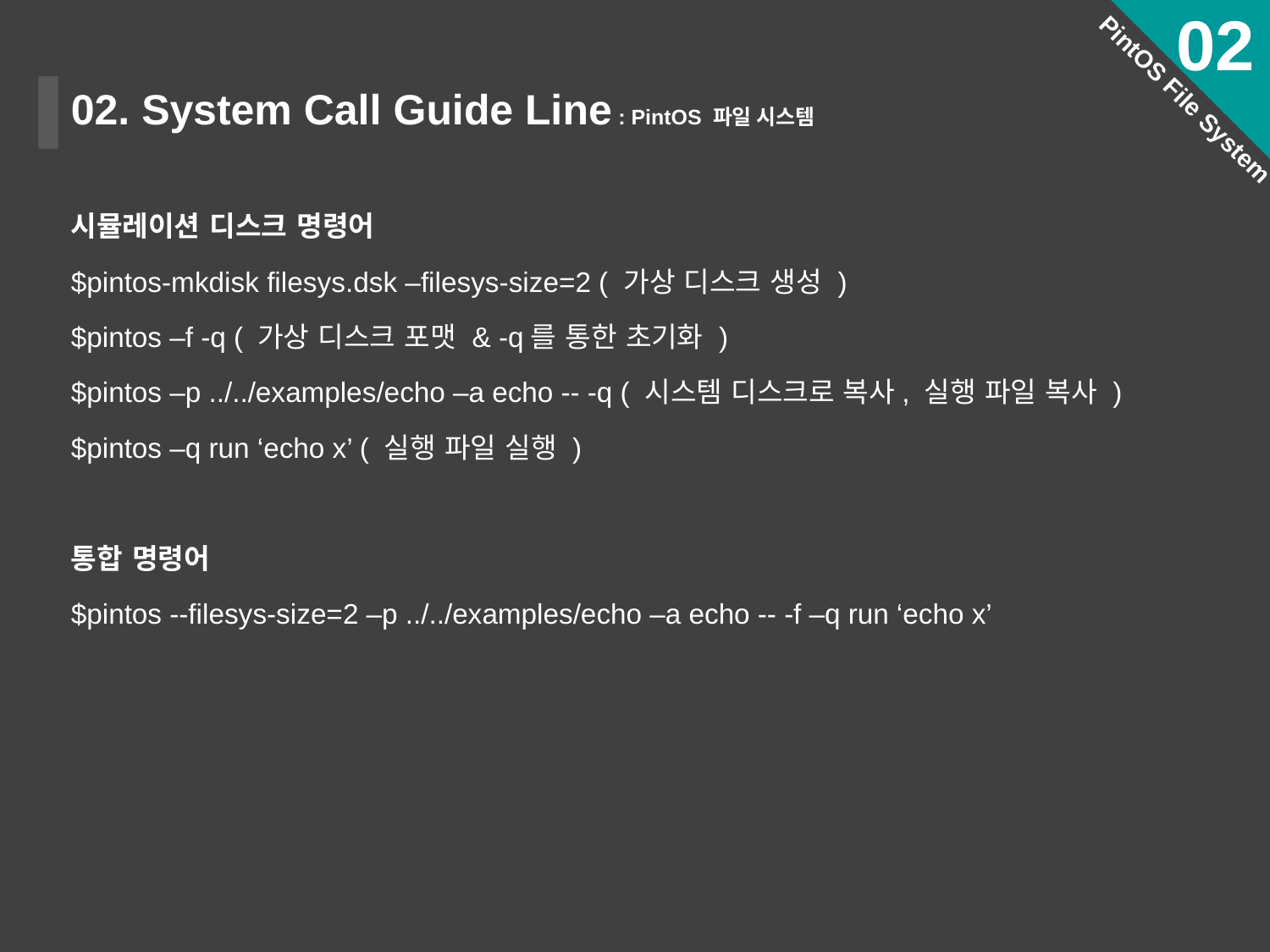

02

02. System Call Guide Line : PintOS 파일 시스템
PintOS File System
시뮬레이션 디스크 명령어
$pintos-mkdisk filesys.dsk –filesys-size=2 ( 가상 디스크 생성 )
$pintos –f -q ( 가상 디스크 포맷 & -q를 통한 초기화 )
$pintos –p ../../examples/echo –a echo -- -q ( 시스템 디스크로 복사, 실행 파일 복사 )
$pintos –q run ‘echo x’ ( 실행 파일 실행 )

통합 명령어
$pintos --filesys-size=2 –p ../../examples/echo –a echo -- -f –q run ‘echo x’